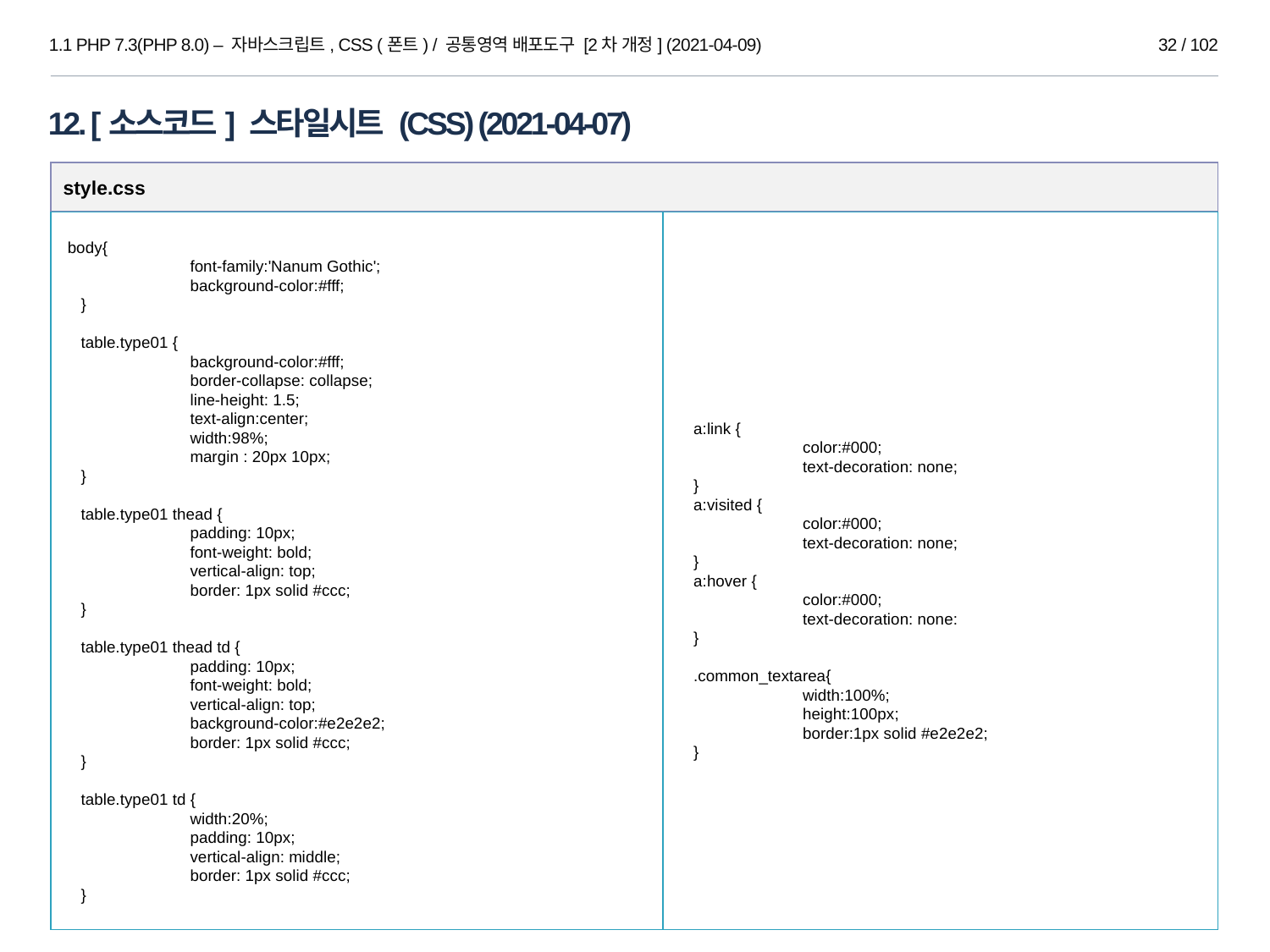

1.1 PHP 7.3(PHP 8.0) – 자바스크립트, CSS (폰트) / 공통영역 배포도구 [2차 개정] (2021-04-09)
32 / 102

12. [소스코드] 스타일시트 (CSS) (2021-04-07)
style.css
 body{
	font-family:'Nanum Gothic';
	background-color:#fff;
    }

    table.type01 {
	background-color:#fff;
	border-collapse: collapse;
	line-height: 1.5;
	text-align:center;
	width:98%;
	margin : 20px 10px;
    }

    table.type01 thead {
	padding: 10px;
	font-weight: bold;
	vertical-align: top;
     	border: 1px solid #ccc;
    }

    table.type01 thead td {
	padding: 10px;
	font-weight: bold;
	vertical-align: top;
	background-color:#e2e2e2;
     	border: 1px solid #ccc;
    }

    table.type01 td {
	width:20%;
	padding: 10px;
	vertical-align: middle;
     	border: 1px solid #ccc;
    }

    a:link {
	color:#000;
	text-decoration: none;
    }
    a:visited {
	color:#000;
	text-decoration: none;
    }
    a:hover {
	color:#000;
	text-decoration: none:
    }

    .common_textarea{
	width:100%;
	height:100px;
	border:1px solid #e2e2e2;
    }